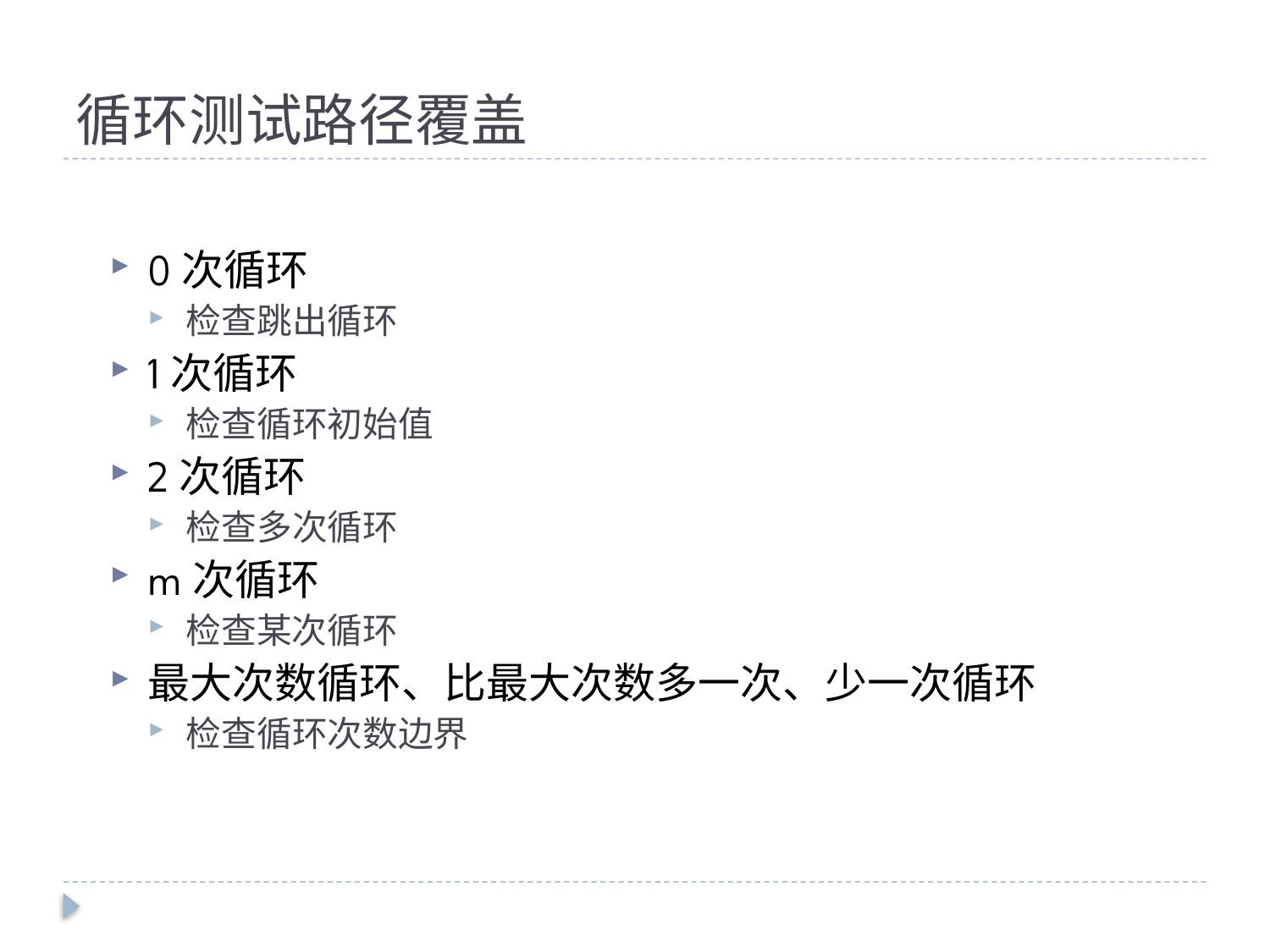

# 循环测试路径覆盖
0次循环
检查跳出循环
1次循环
检查循环初始值
2次循环
检查多次循环
m次循环
检查某次循环
最大次数循环、比最大次数多一次、少一次循环
检查循环次数边界